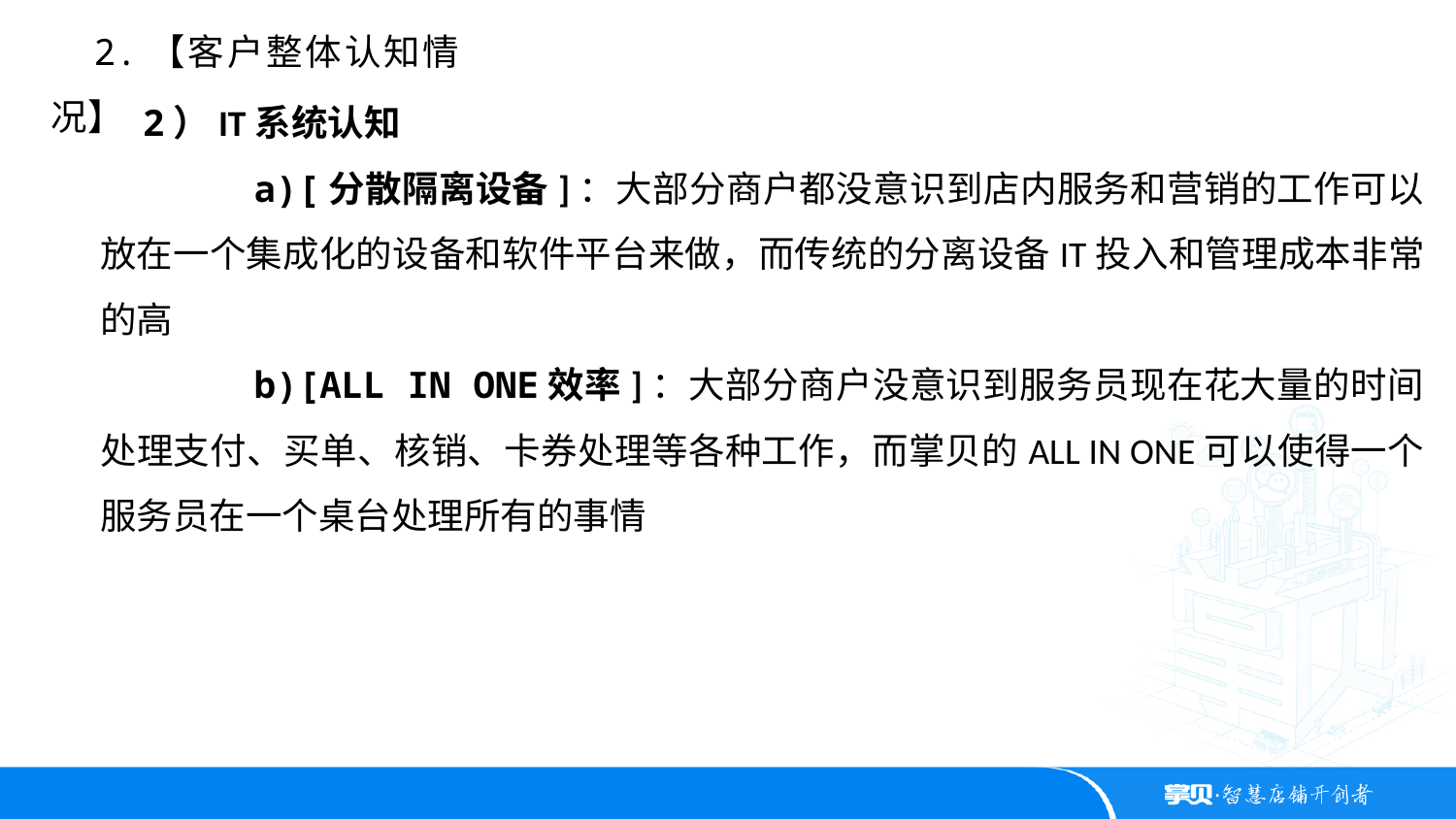

2.【客户整体认知情况】
2）IT系统认知
     a)[分散隔离设备]：大部分商户都没意识到店内服务和营销的工作可以放在一个集成化的设备和软件平台来做，而传统的分离设备IT投入和管理成本非常的高
     b)[ALL IN ONE效率]：大部分商户没意识到服务员现在花大量的时间处理支付、买单、核销、卡券处理等各种工作，而掌贝的ALL IN ONE可以使得一个服务员在一个桌台处理所有的事情